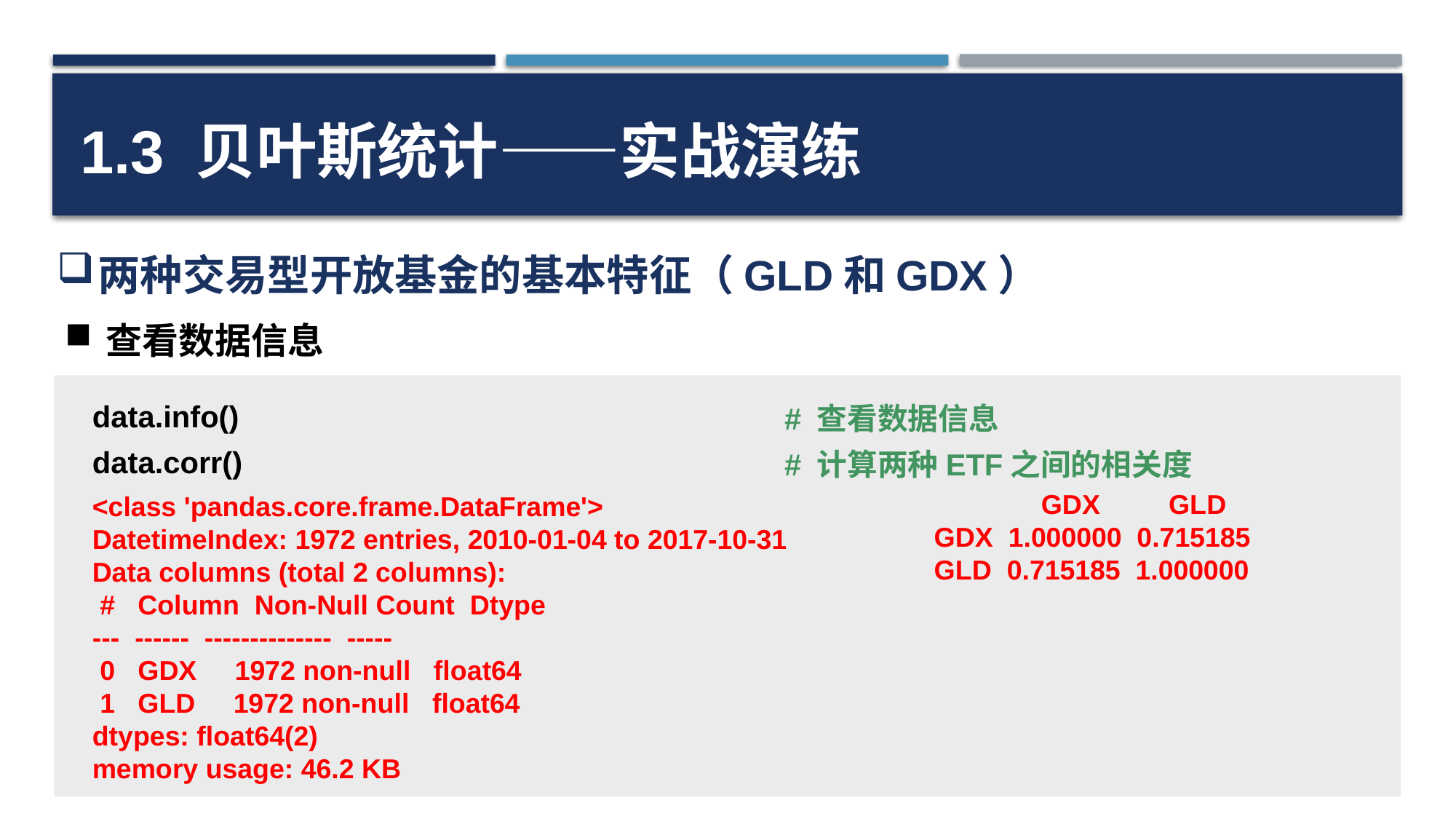

1.3 贝叶斯统计——实战演练
两种交易型开放基金的基本特征（GLD和GDX）
查看数据信息

data.info()
data.corr()
# 查看数据信息
# 计算两种ETF之间的相关度
              GDX         GLD
GDX  1.000000  0.715185
GLD  0.715185  1.000000
<class 'pandas.core.frame.DataFrame'>
DatetimeIndex: 1972 entries, 2010-01-04 to 2017-10-31
Data columns (total 2 columns):
 #   Column  Non-Null Count  Dtype
---  ------  --------------  -----
 0   GDX     1972 non-null   float64
 1   GLD     1972 non-null   float64
dtypes: float64(2)
memory usage: 46.2 KB
15